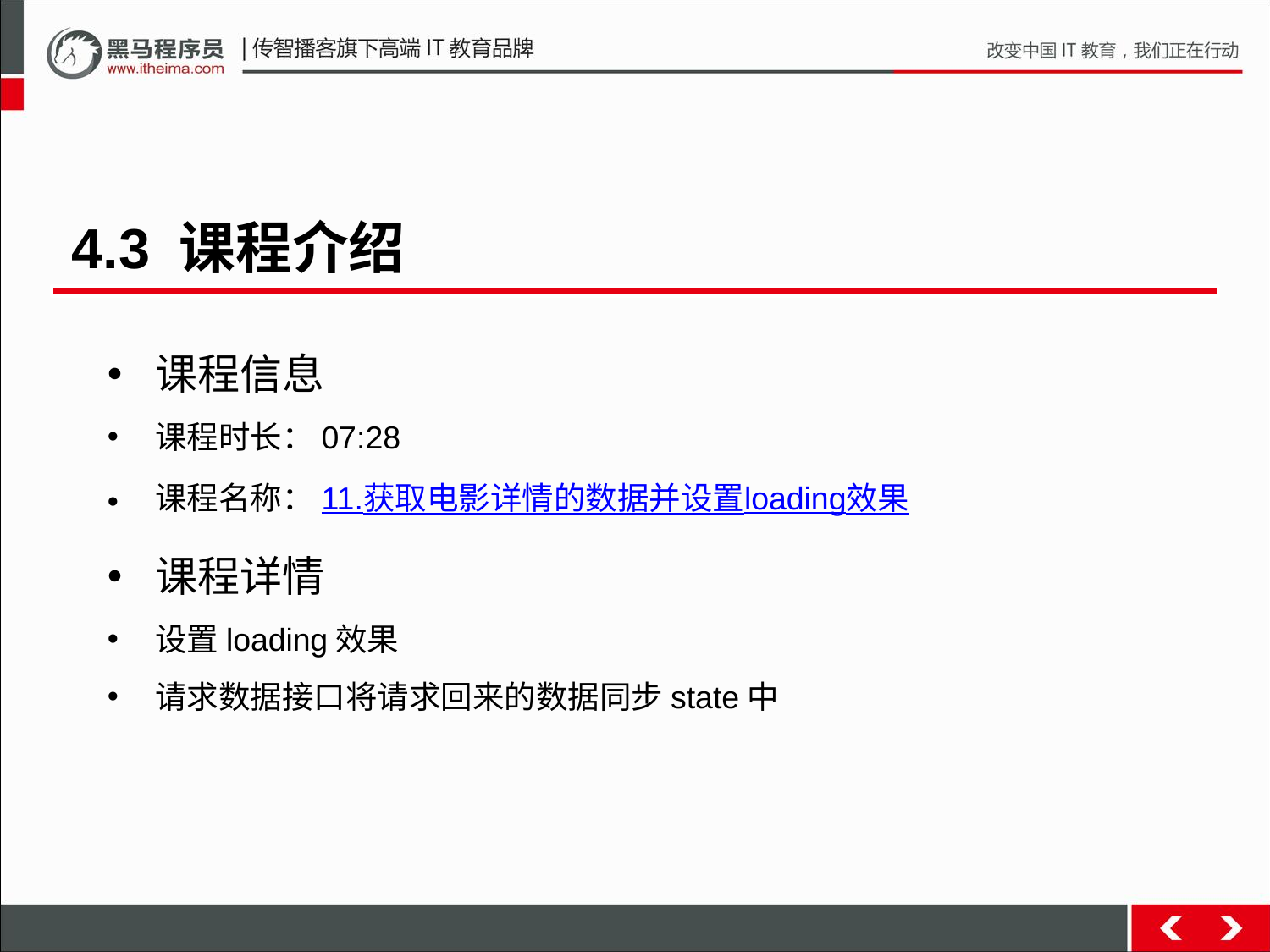

4.3 课程介绍
课程信息
课程时长：07:28
课程名称：11.获取电影详情的数据并设置loading效果
课程详情
设置loading效果
请求数据接口将请求回来的数据同步state中